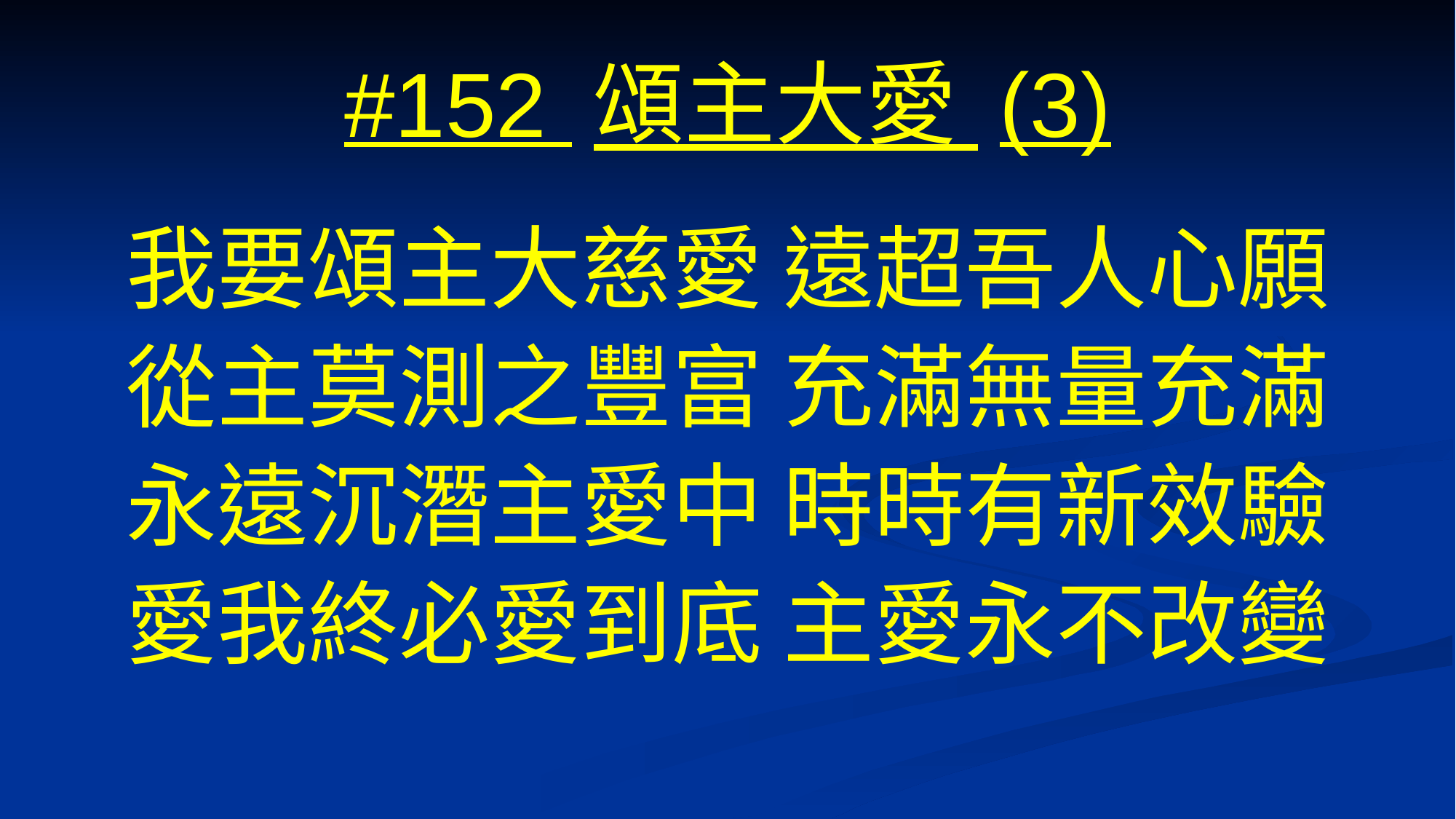

# #152 頌主大愛 (3)
我要頌主大慈愛 遠超吾人心願
從主莫測之豐富 充滿無量充滿
永遠沉潛主愛中 時時有新效驗
愛我終必愛到底 主愛永不改變